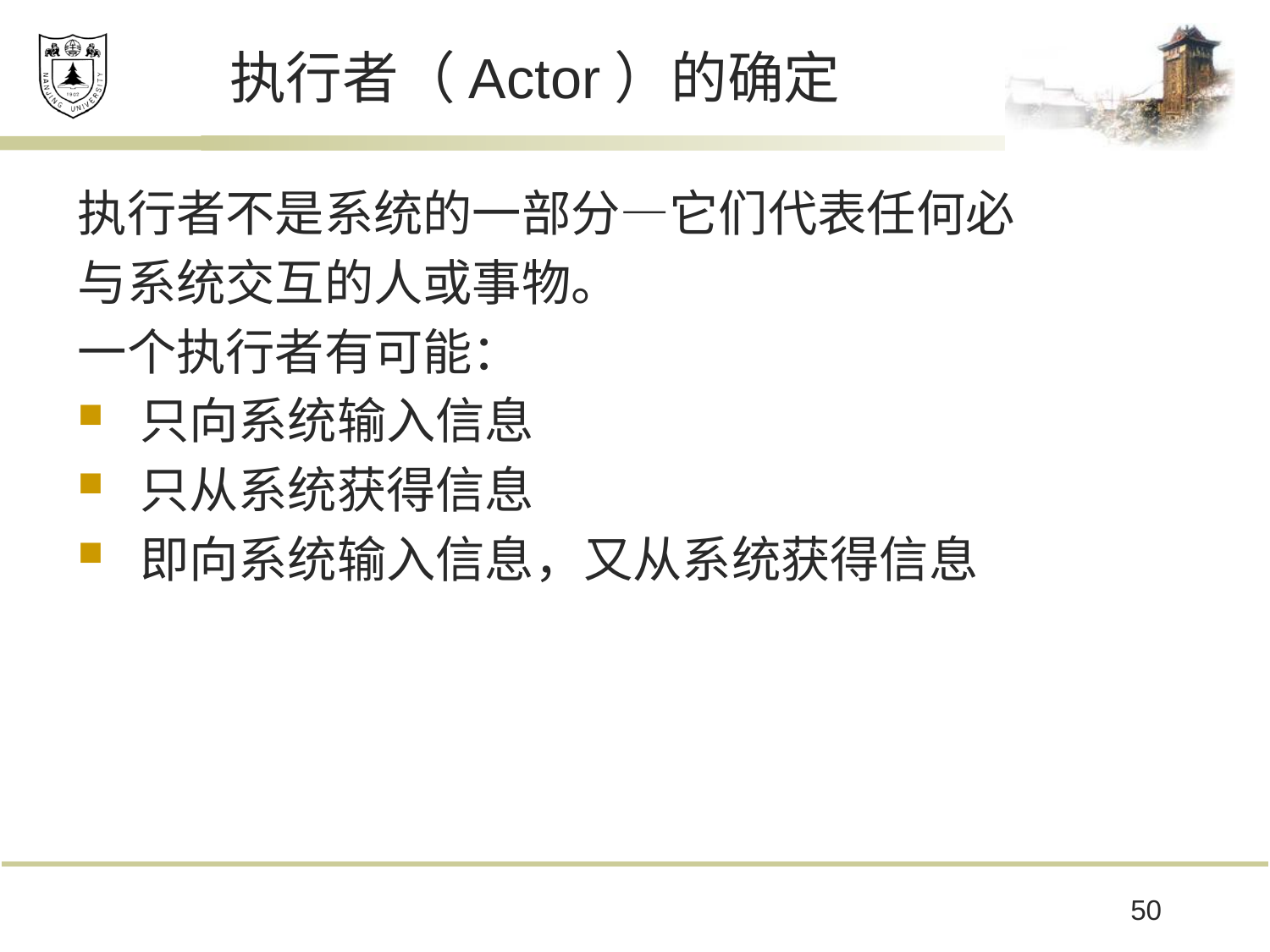

# 执行者（Actor）的确定
执行者不是系统的一部分—它们代表任何必
与系统交互的人或事物。
一个执行者有可能：
只向系统输入信息
只从系统获得信息
即向系统输入信息，又从系统获得信息

50